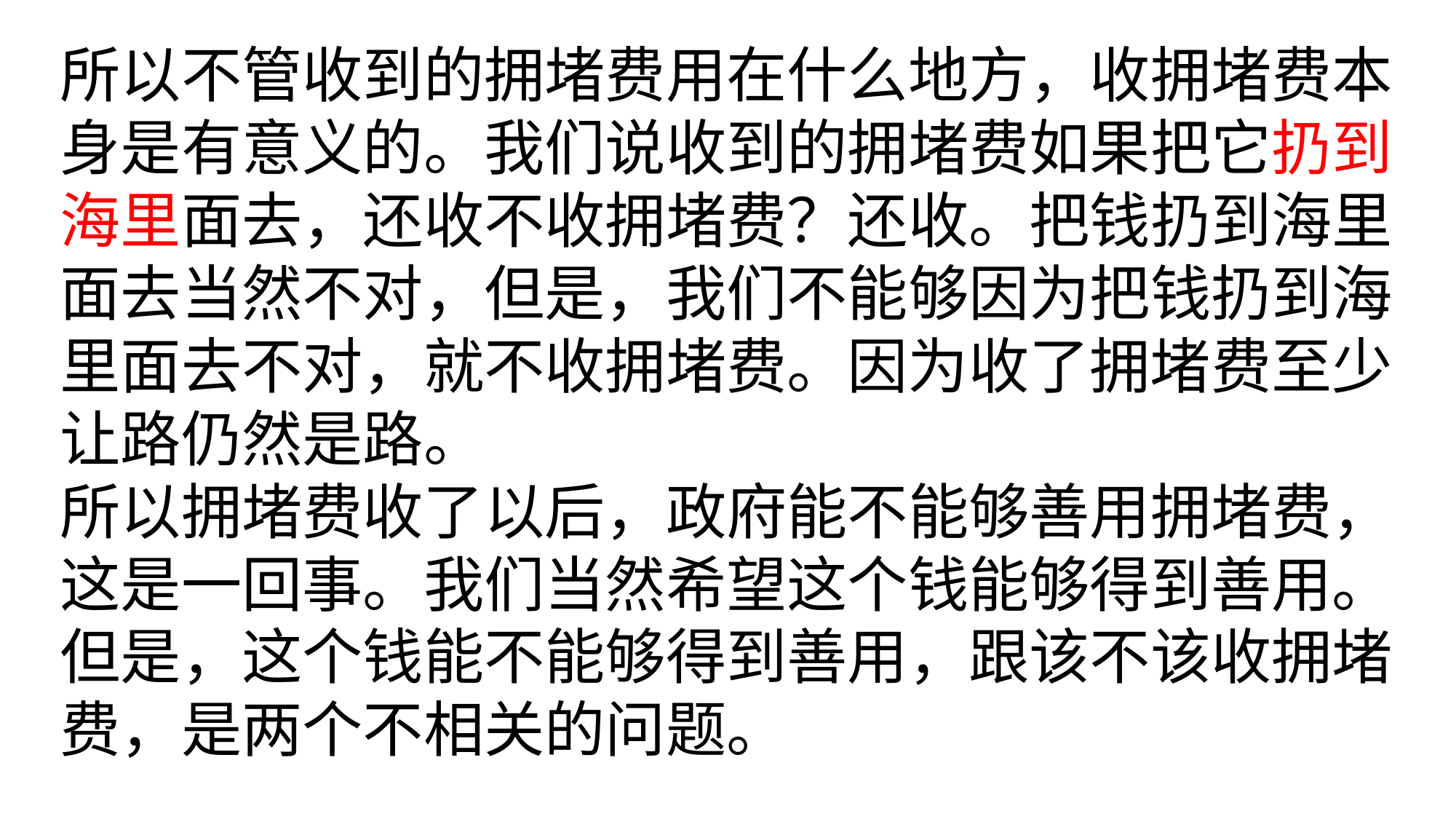

所以不管收到的拥堵费用在什么地方，收拥堵费本身是有意义的。我们说收到的拥堵费如果把它扔到海里面去，还收不收拥堵费？还收。把钱扔到海里面去当然不对，但是，我们不能够因为把钱扔到海里面去不对，就不收拥堵费。因为收了拥堵费至少让路仍然是路。
所以拥堵费收了以后，政府能不能够善用拥堵费，这是一回事。我们当然希望这个钱能够得到善用。但是，这个钱能不能够得到善用，跟该不该收拥堵费，是两个不相关的问题。